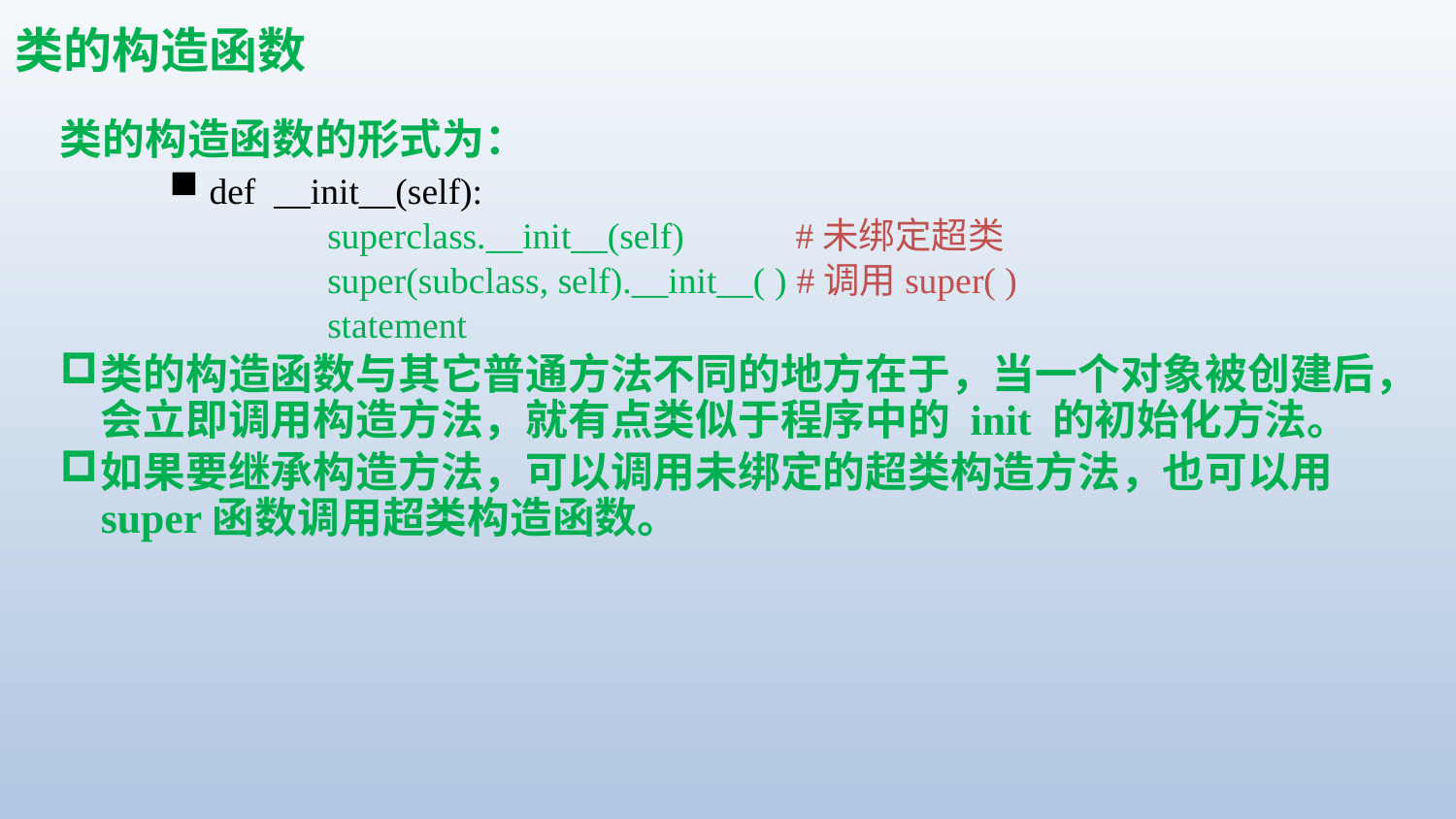

# 类的构造函数
类的构造函数的形式为：
 def  __init__(self):
                             superclass.__init__(self)            #未绑定超类
                             super(subclass, self).__init__( ) #调用super( )
                             statement
类的构造函数与其它普通方法不同的地方在于，当一个对象被创建后，会立即调用构造方法，就有点类似于程序中的 init 的初始化方法。
如果要继承构造方法，可以调用未绑定的超类构造方法，也可以用super函数调用超类构造函数。